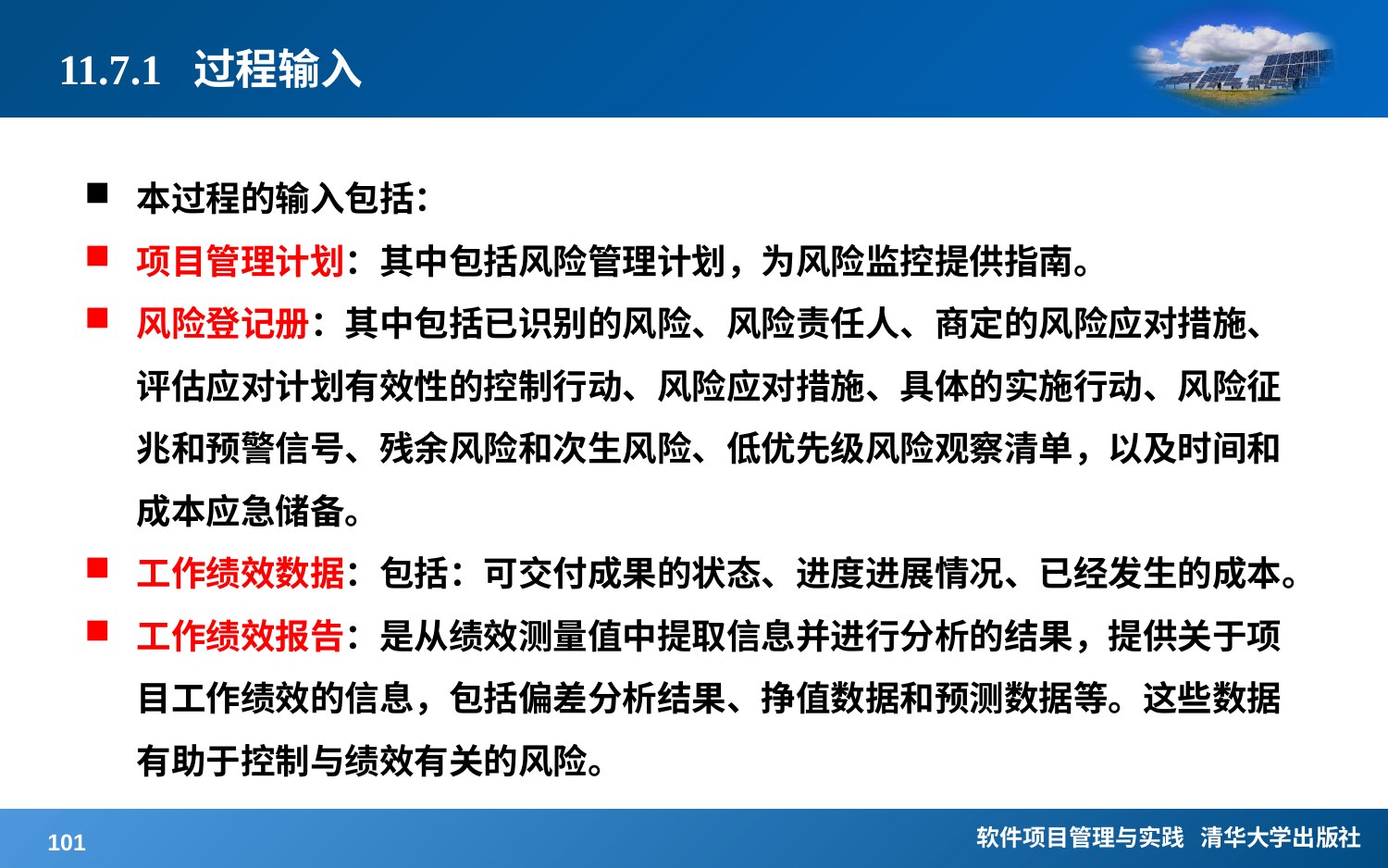

# 11.7.1  过程输入
本过程的输入包括：
项目管理计划：其中包括风险管理计划，为风险监控提供指南。
风险登记册：其中包括已识别的风险、风险责任人、商定的风险应对措施、评估应对计划有效性的控制行动、风险应对措施、具体的实施行动、风险征兆和预警信号、残余风险和次生风险、低优先级风险观察清单，以及时间和成本应急储备。
工作绩效数据：包括：可交付成果的状态、进度进展情况、已经发生的成本。
工作绩效报告：是从绩效测量值中提取信息并进行分析的结果，提供关于项目工作绩效的信息，包括偏差分析结果、挣值数据和预测数据等。这些数据有助于控制与绩效有关的风险。